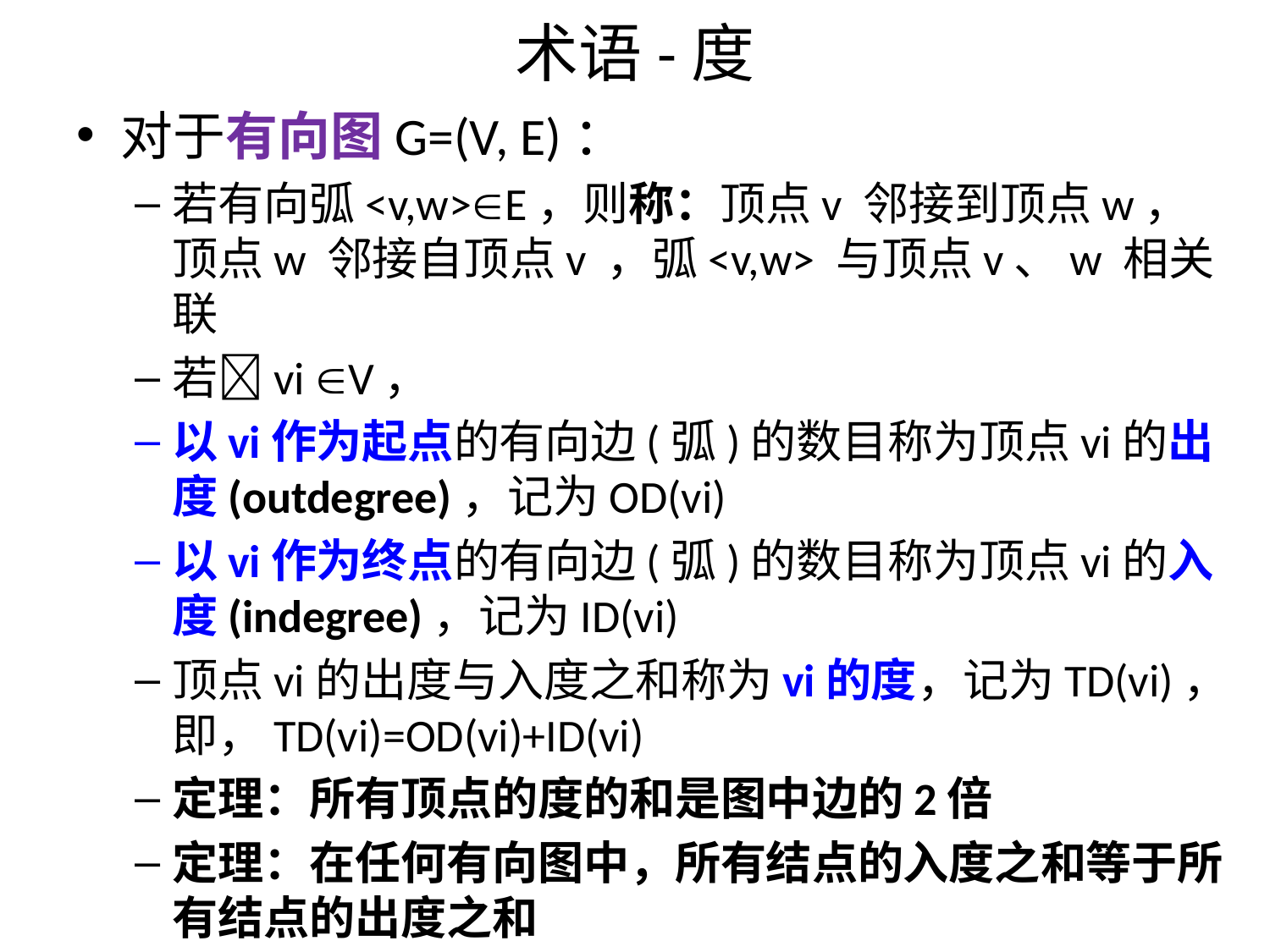

# 术语-度
对于有向图G=(V, E)：
若有向弧<v,w>∈E，则称：顶点v 邻接到顶点w，顶点w 邻接自顶点v ，弧<v,w> 与顶点v、w 相关联
若∀vi ∈V，
以vi作为起点的有向边(弧)的数目称为顶点vi的出度(outdegree)，记为OD(vi)
以vi作为终点的有向边(弧)的数目称为顶点vi的入度(indegree)，记为ID(vi)
顶点vi的出度与入度之和称为vi的度，记为TD(vi)，即，TD(vi)=OD(vi)+ID(vi)
定理：所有顶点的度的和是图中边的2倍
定理：在任何有向图中，所有结点的入度之和等于所有结点的出度之和